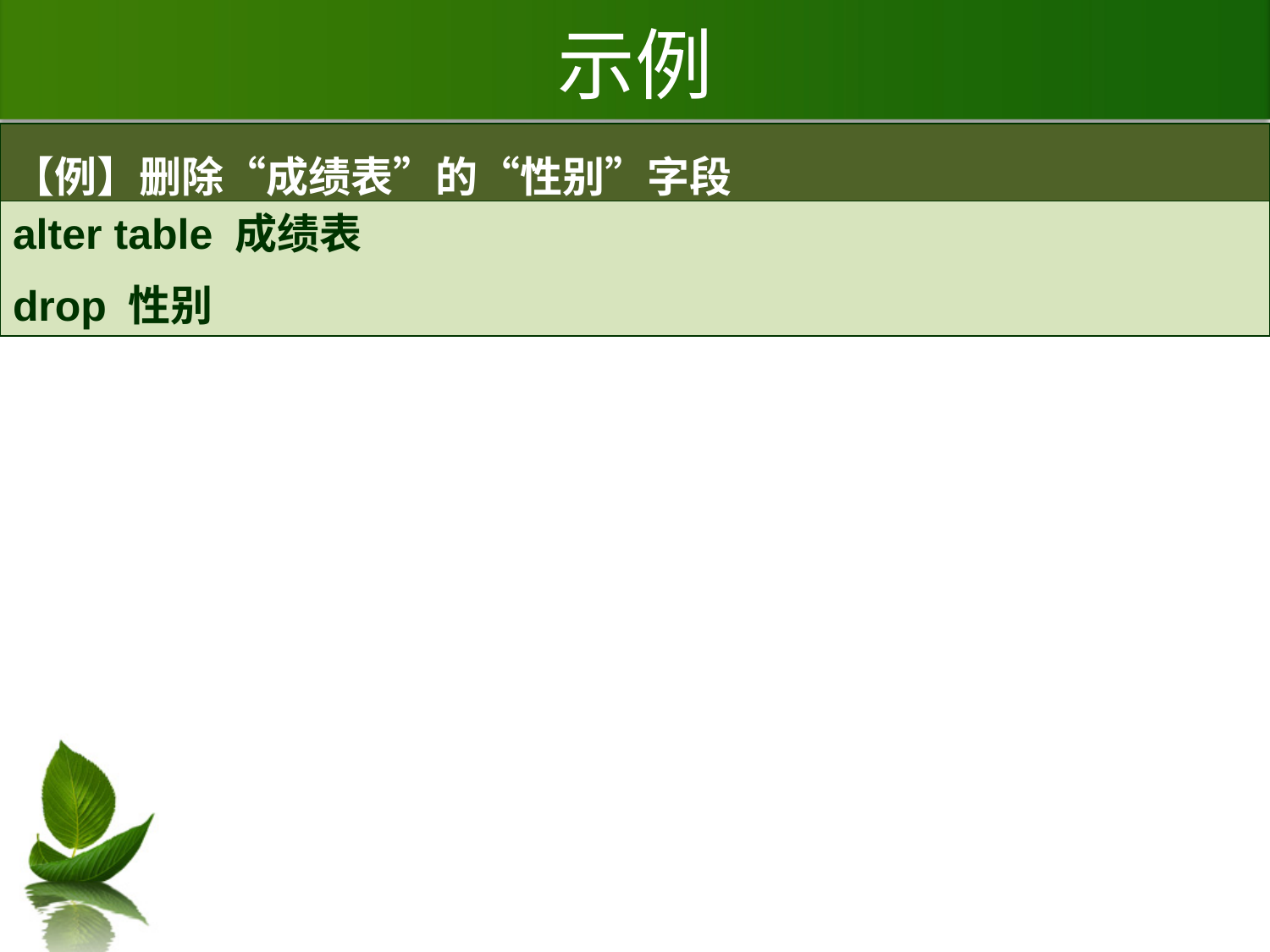

# 示例
【例】删除“成绩表”的“性别”字段
alter table 成绩表
drop 性别